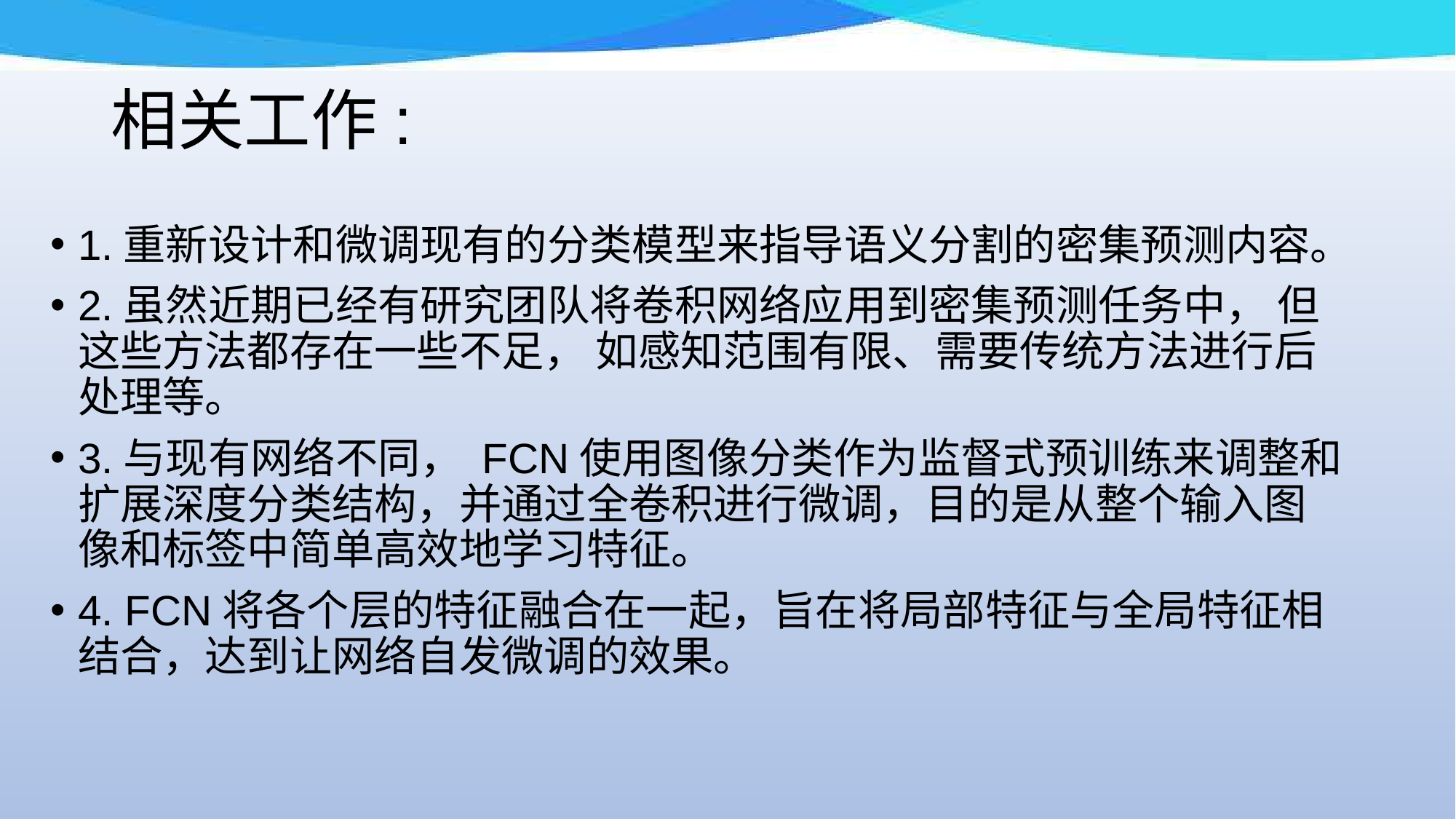

# 相关工作:
1.重新设计和微调现有的分类模型来指导语义分割的密集预测内容。
2.虽然近期已经有研究团队将卷积网络应用到密集预测任务中， 但这些方法都存在一些不足， 如感知范围有限、需要传统方法进行后处理等。
3.与现有网络不同， FCN使用图像分类作为监督式预训练来调整和扩展深度分类结构，并通过全卷积进行微调，目的是从整个输入图像和标签中简单高效地学习特征。
4. FCN将各个层的特征融合在一起，旨在将局部特征与全局特征相结合，达到让网络自发微调的效果。